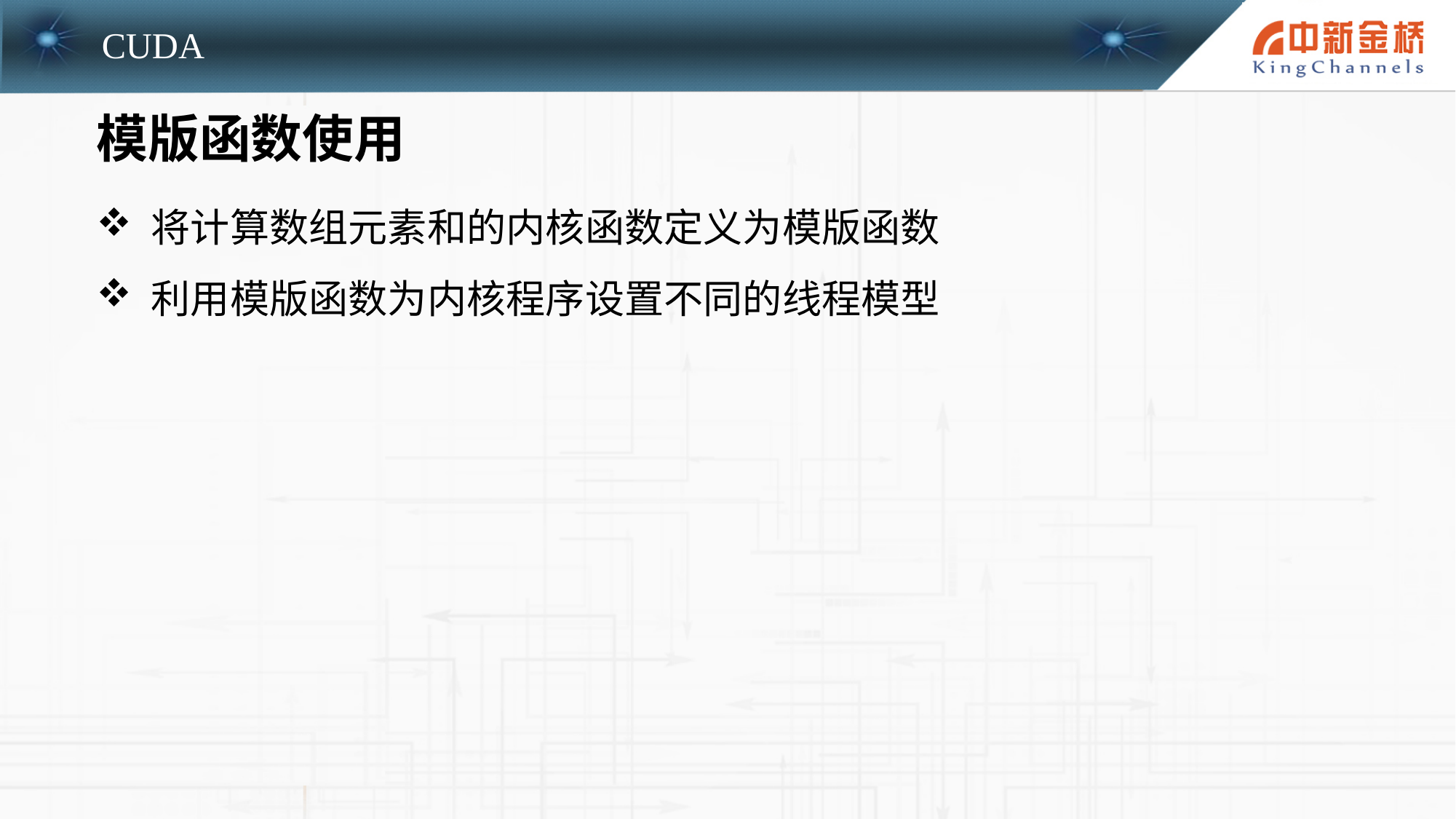

模版函数使用
将计算数组元素和的内核函数定义为模版函数
利用模版函数为内核程序设置不同的线程模型